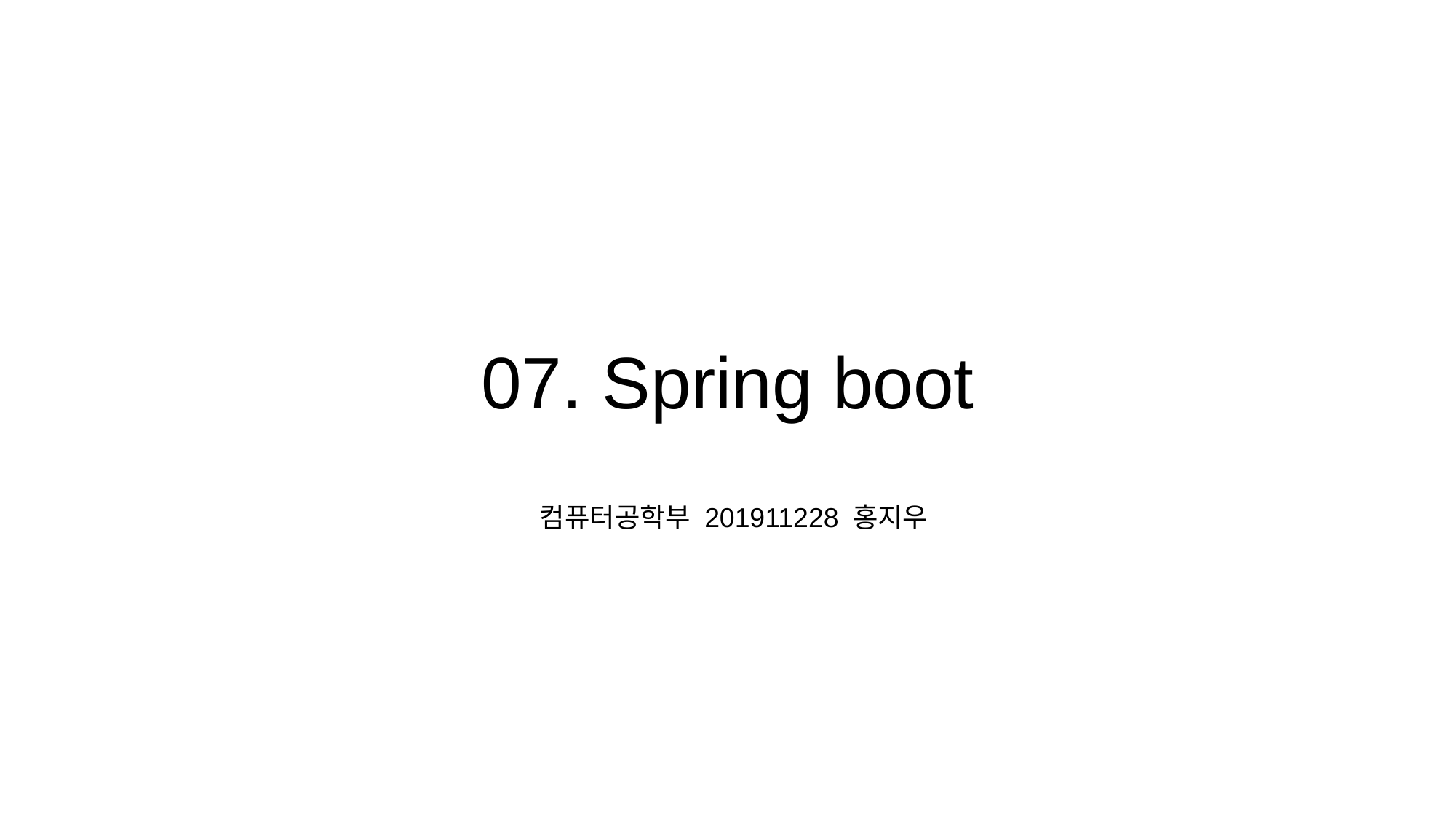

# 07. Spring boot
 컴퓨터공학부 201911228 홍지우